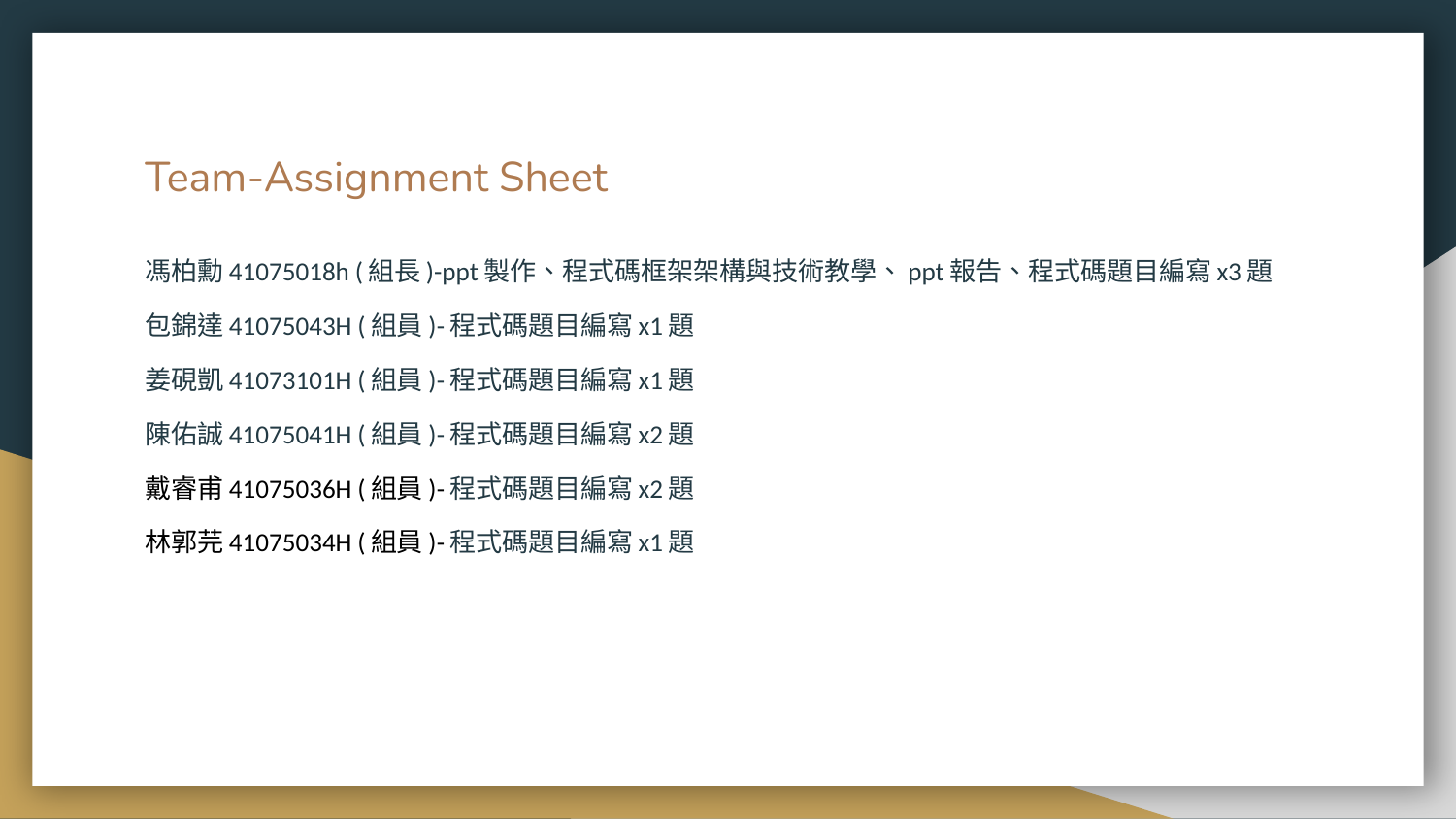

# Team-Assignment Sheet
馮柏勳41075018h (組長)-ppt製作、程式碼框架架構與技術教學、ppt報告、程式碼題目編寫x3題
包錦達41075043H (組員)-程式碼題目編寫x1題
姜硯凱41073101H (組員)-程式碼題目編寫x1題
陳佑誠41075041H (組員)-程式碼題目編寫x2題
戴睿甫41075036H (組員)-程式碼題目編寫x2題
林郭芫41075034H (組員)-程式碼題目編寫x1題